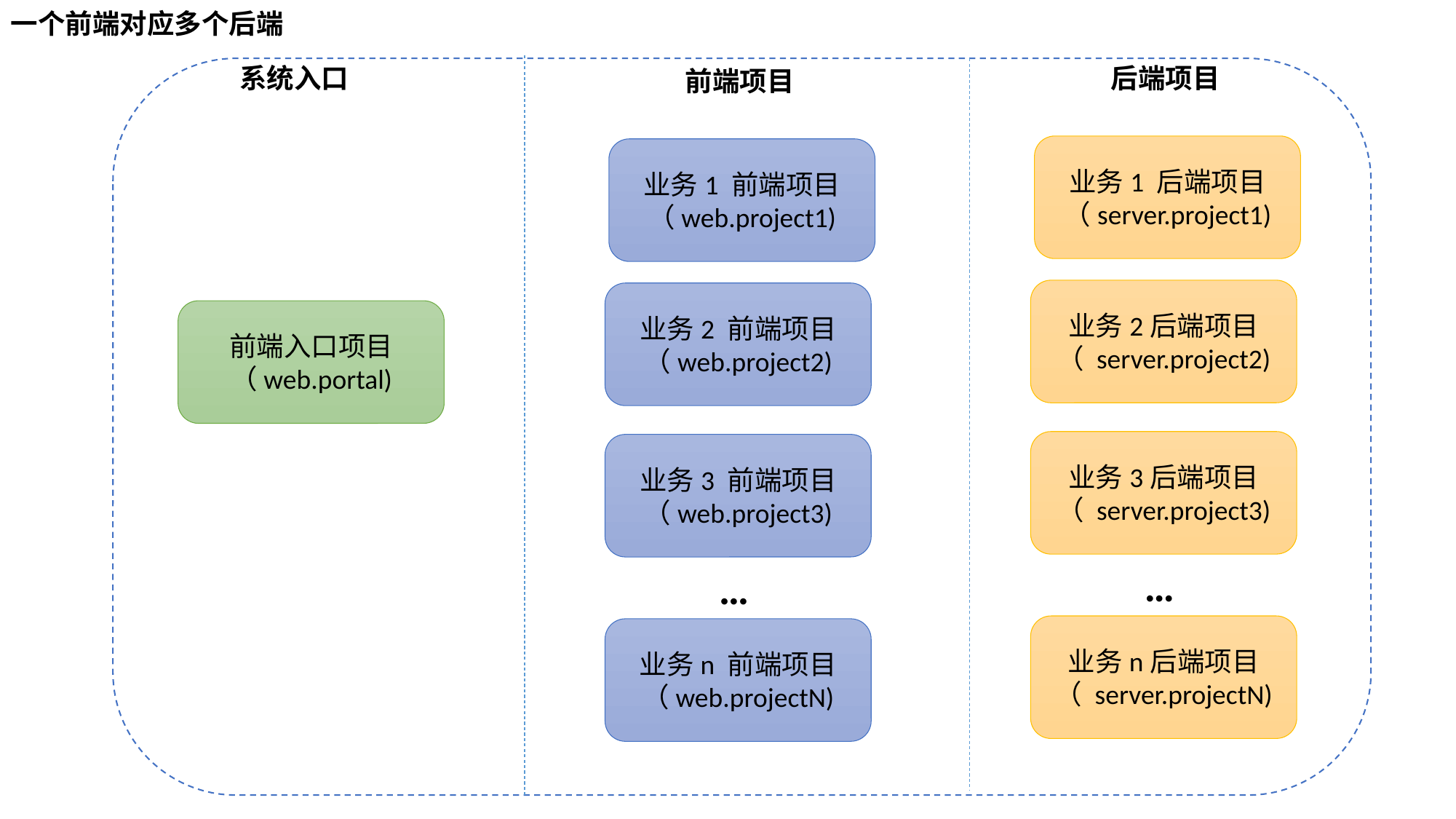

一个前端对应多个后端
系统入口
后端项目

前端项目
业务1 后端项目
（server.project1)
业务1 前端项目
（web.project1)
业务2后端项目
（ server.project2)
业务2 前端项目
（web.project2)
前端入口项目
（web.portal)
业务3后端项目
（ server.project3)
业务3 前端项目
（web.project3)
…
…
业务n后端项目
（ server.projectN)
业务n 前端项目
（web.projectN)